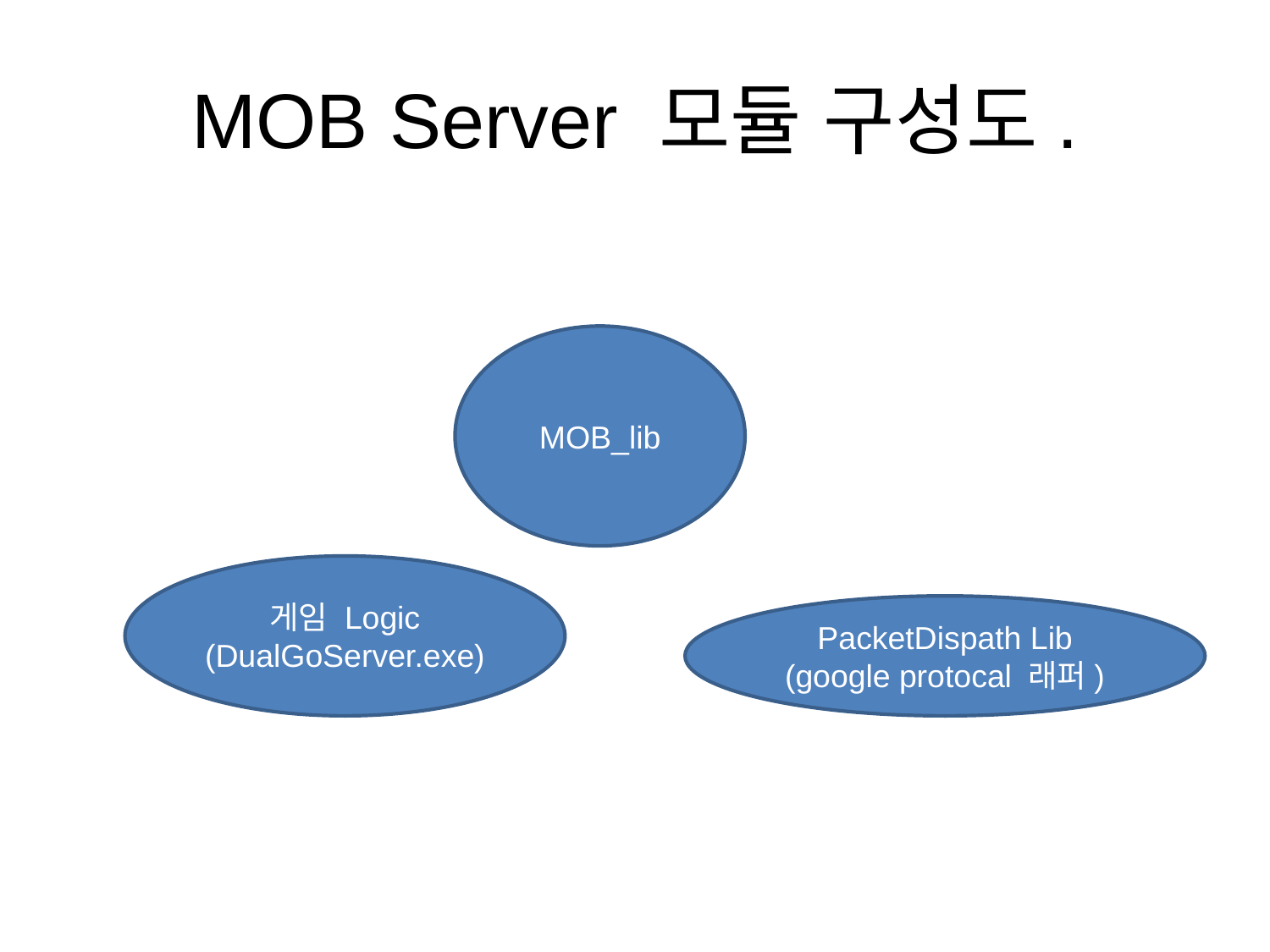

# MOB Server 모듈 구성도.

MOB_lib
게임 Logic
(DualGoServer.exe)
PacketDispath Lib
(google protocal 래퍼)